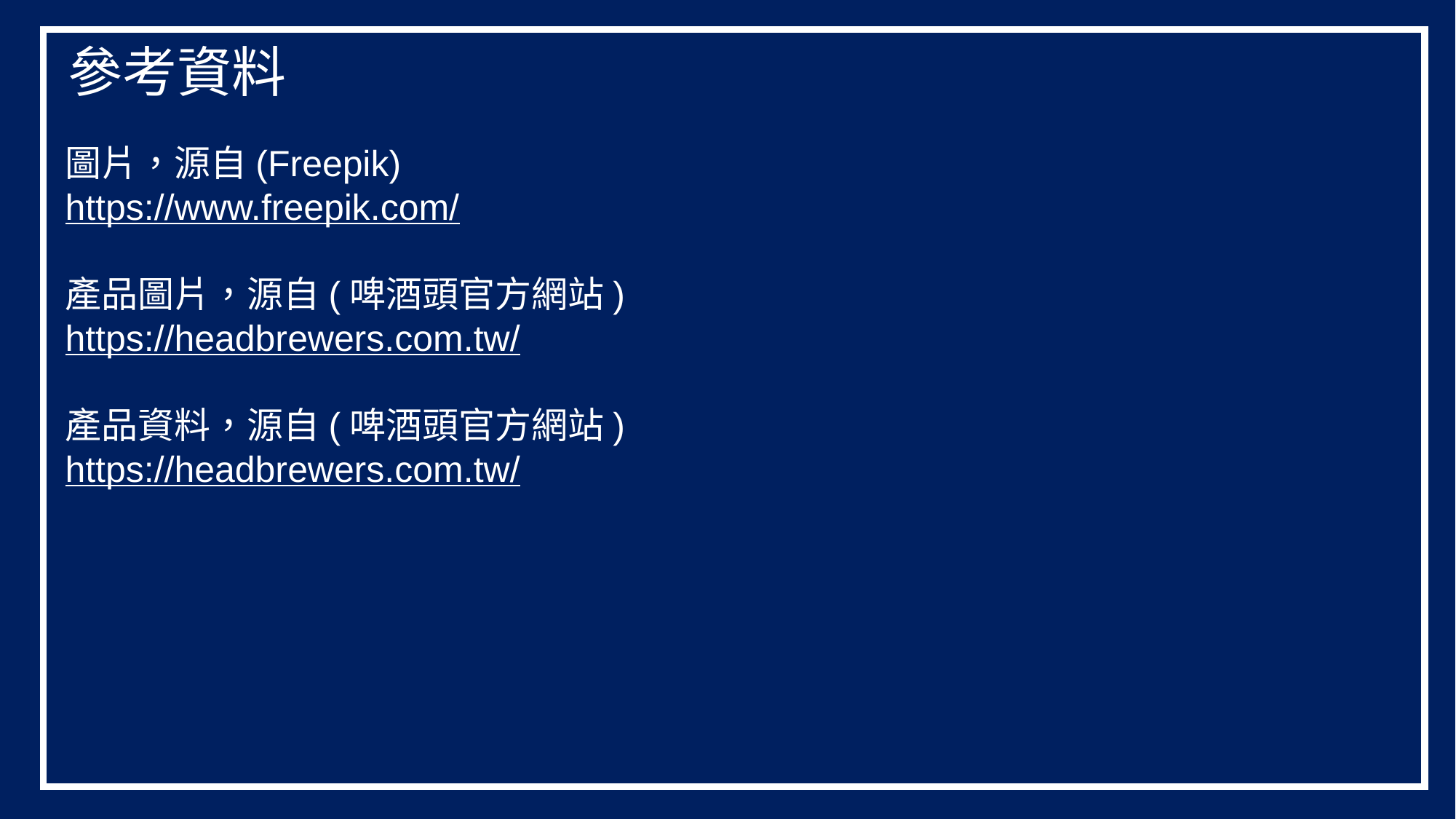

參考資料
圖片，源自(Freepik)
https://www.freepik.com/

產品圖片，源自(啤酒頭官方網站)
https://headbrewers.com.tw/

產品資料，源自(啤酒頭官方網站)
https://headbrewers.com.tw/